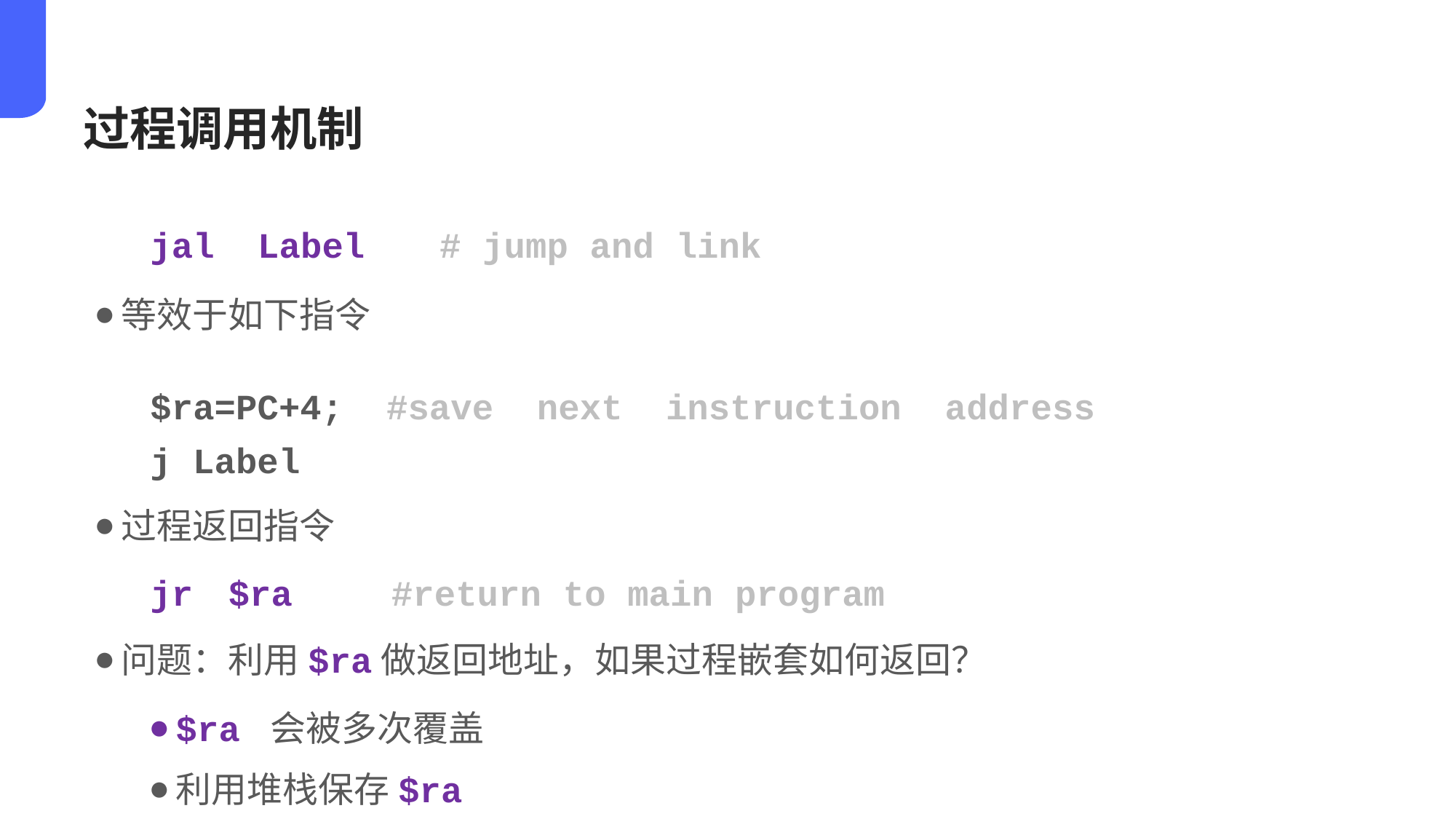

过程调用机制

jal Label # jump and link

等效于如下指令

$ra=PC+4; #save next instruction address j Label

过程返回指令

jr $ra #return to main program

问题：利用$ra做返回地址，如果过程嵌套如何返回？
$ra 会被多次覆盖
利用堆栈保存$ra